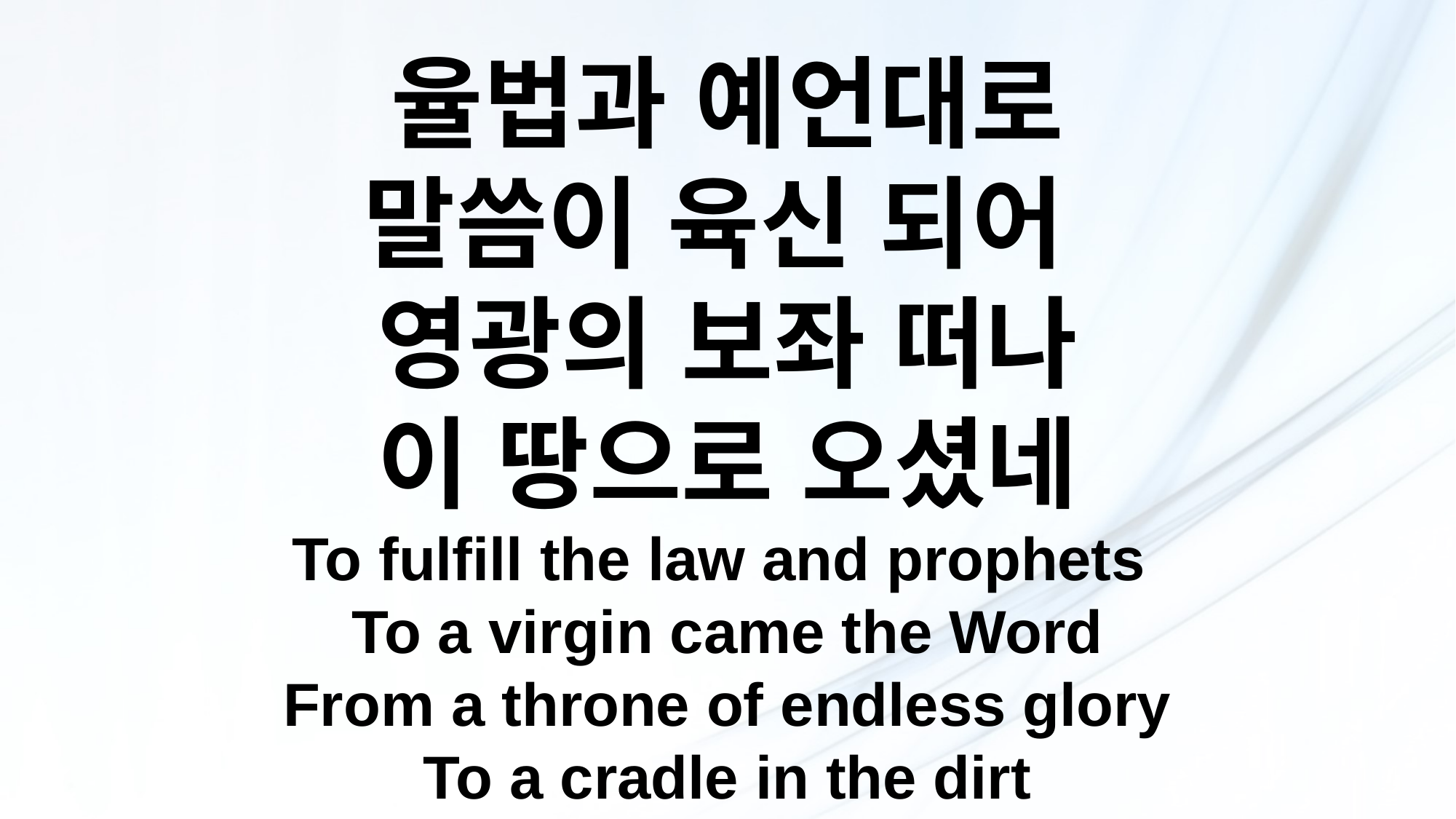

율법과 예언대로
말씀이 육신 되어
영광의 보좌 떠나
이 땅으로 오셨네
To fulfill the law and prophets
To a virgin came the Word
From a throne of endless glory
To a cradle in the dirt